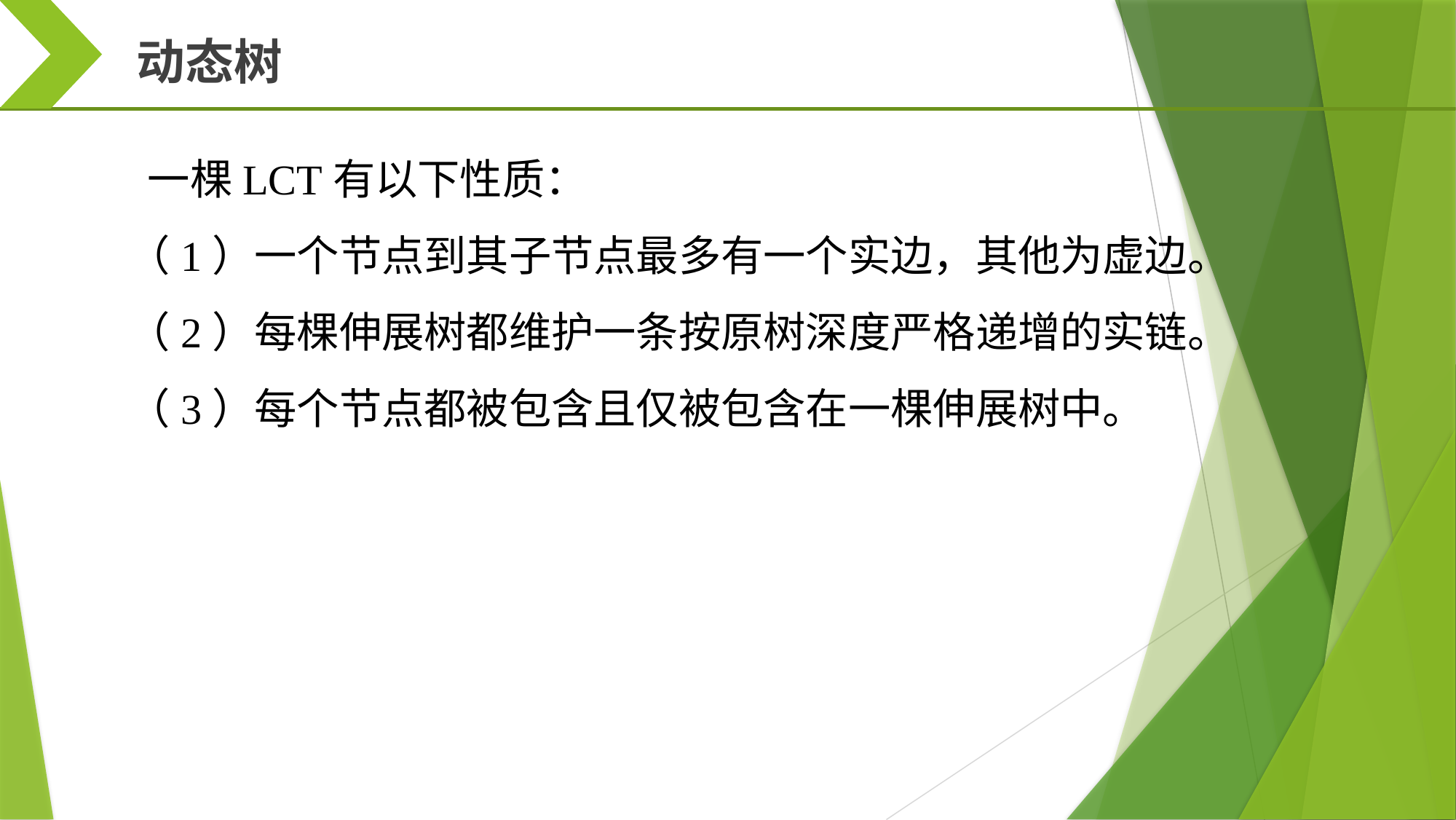

动态树
 一棵LCT有以下性质：
（1）一个节点到其子节点最多有一个实边，其他为虚边。
（2）每棵伸展树都维护一条按原树深度严格递增的实链。
（3）每个节点都被包含且仅被包含在一棵伸展树中。